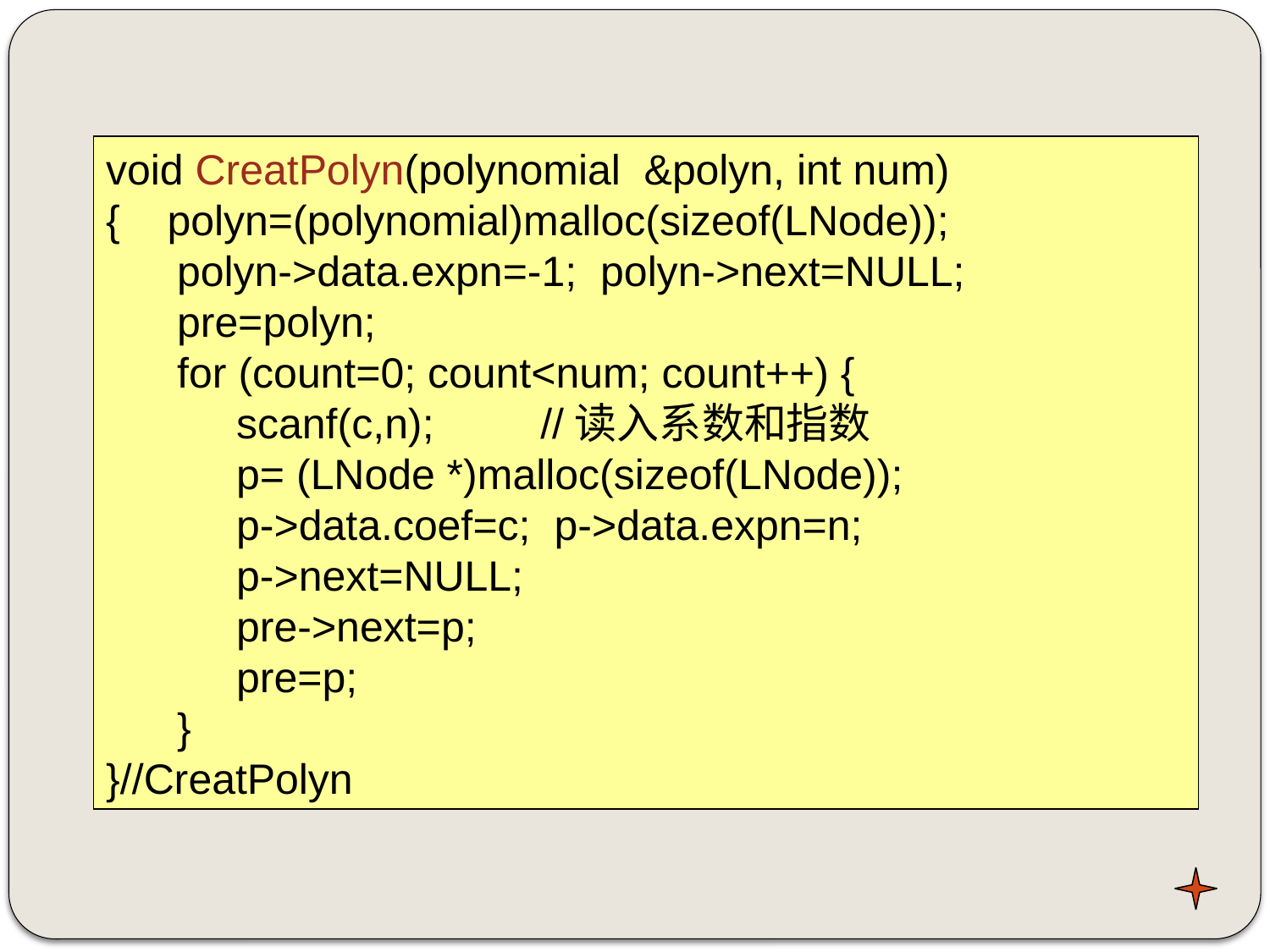

void CreatPolyn(polynomial  &polyn, int num)
{    polyn=(polynomial)malloc(sizeof(LNode));
      polyn->data.expn=-1;  polyn->next=NULL;
      pre=polyn;
      for (count=0; count<num; count++) {
           scanf(c,n);         //读入系数和指数
           p= (LNode *)malloc(sizeof(LNode));
           p->data.coef=c;  p->data.expn=n;
           p->next=NULL;
           pre->next=p;
           pre=p;
      }
}//CreatPolyn